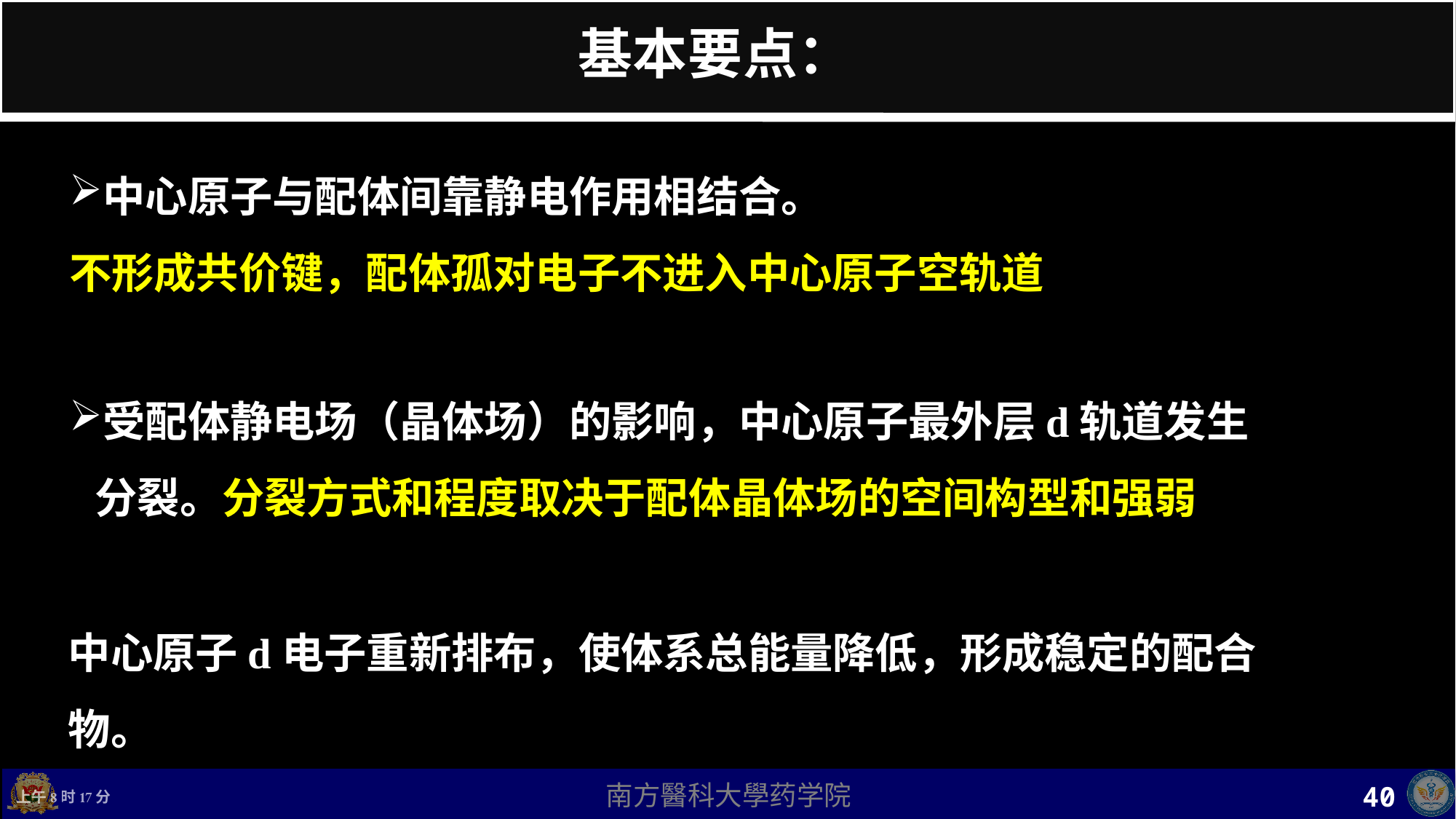

基本要点：
中心原子与配体间靠静电作用相结合。
不形成共价键，配体孤对电子不进入中心原子空轨道
受配体静电场（晶体场）的影响，中心原子最外层d轨道发生分裂。分裂方式和程度取决于配体晶体场的空间构型和强弱
中心原子d电子重新排布，使体系总能量降低，形成稳定的配合物。
上午8时17分
40